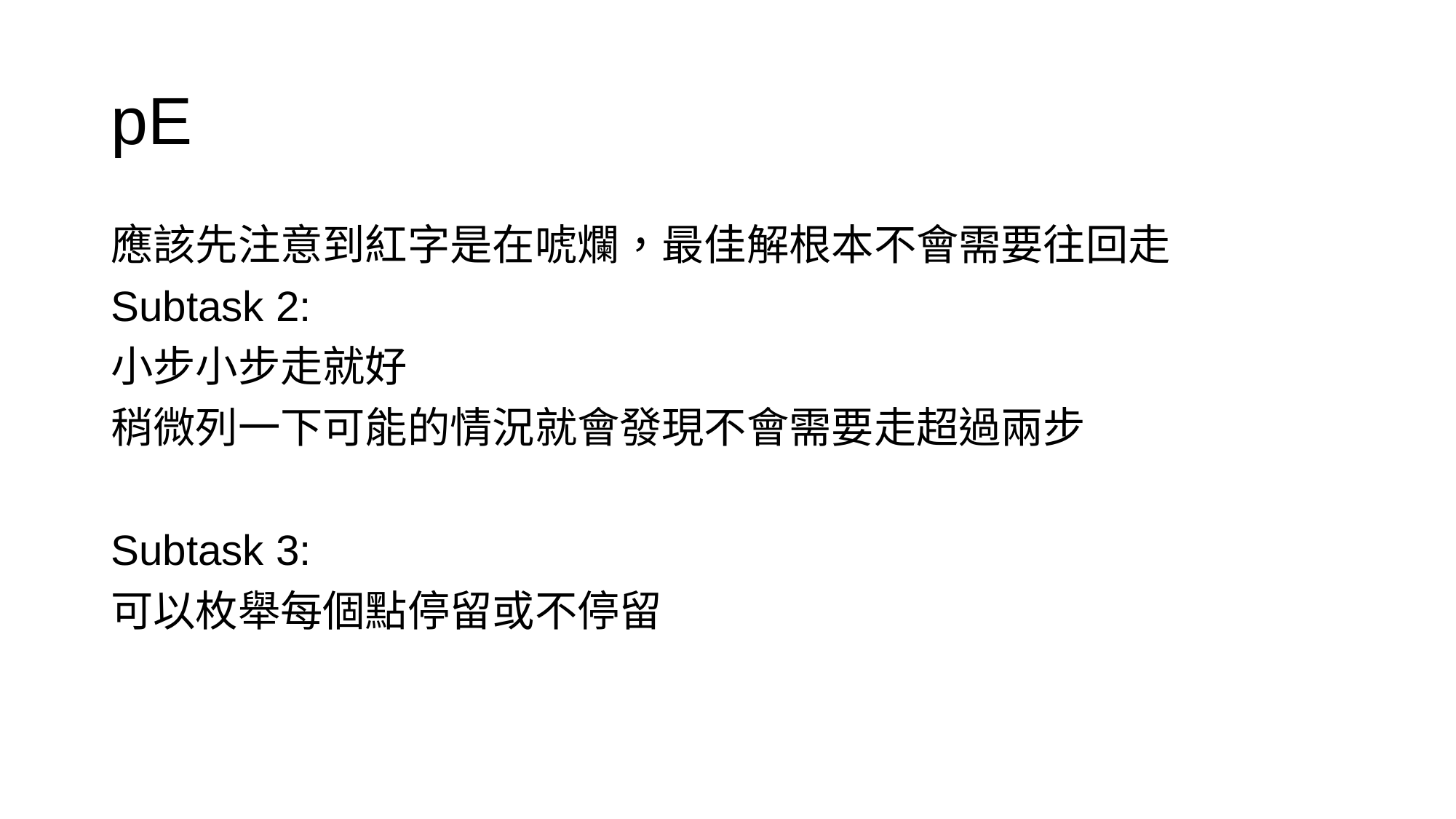

# pE
應該先注意到紅字是在唬爛，最佳解根本不會需要往回走
Subtask 2:
小步小步走就好
稍微列一下可能的情況就會發現不會需要走超過兩步

Subtask 3:
可以枚舉每個點停留或不停留